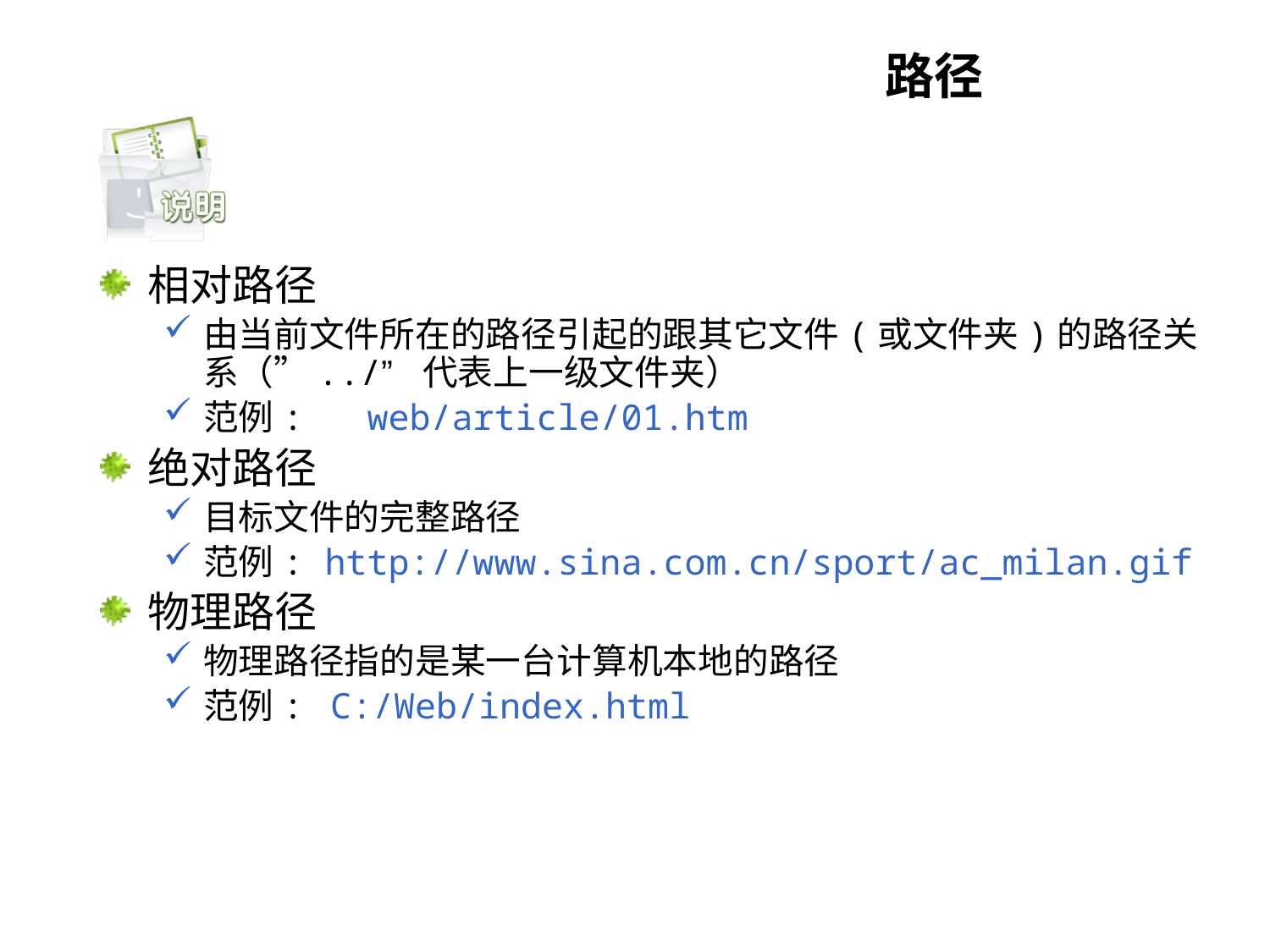

# 路径
相对路径
由当前文件所在的路径引起的跟其它文件(或文件夹)的路径关系（”../” 代表上一级文件夹）
范例:   web/article/01.htm
绝对路径
目标文件的完整路径
范例: http://www.sina.com.cn/sport/ac_milan.gif
物理路径
物理路径指的是某一台计算机本地的路径
范例:	C:/Web/index.html